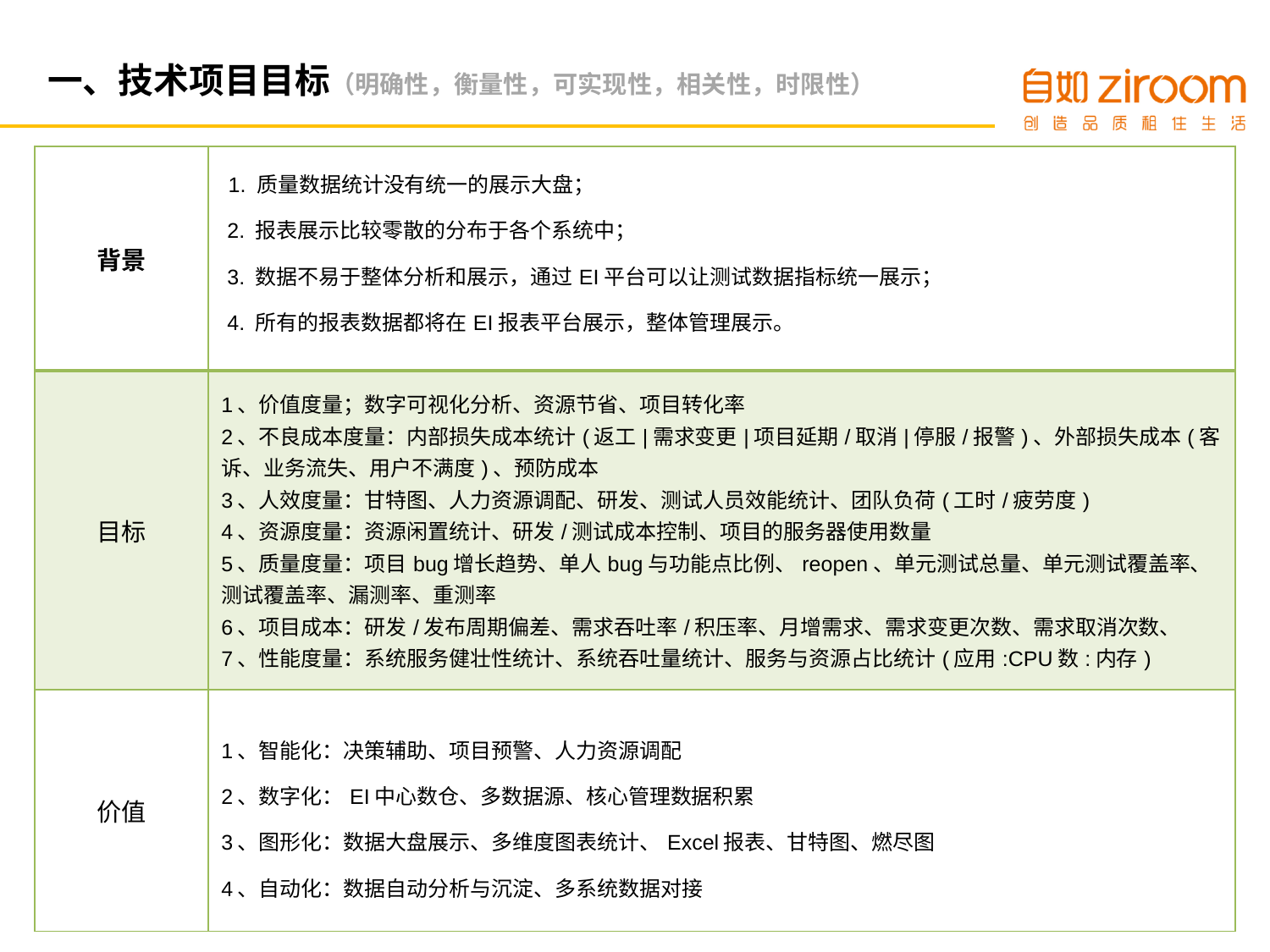

# 一、技术项目目标（明确性，衡量性，可实现性，相关性，时限性）
| 背景 | 1. 质量数据统计没有统一的展示大盘；  2. 报表展示比较零散的分布于各个系统中；  3. 数据不易于整体分析和展示，通过EI平台可以让测试数据指标统一展示；  4. 所有的报表数据都将在EI报表平台展示，整体管理展示。 |
| --- | --- |
| 目标 | 1、价值度量；数字可视化分析、资源节省、项目转化率 2、不良成本度量：内部损失成本统计(返工|需求变更|项目延期/取消|停服/报警)、外部损失成本(客诉、业务流失、用户不满度)、预防成本 3、人效度量：甘特图、人力资源调配、研发、测试人员效能统计、团队负荷(工时/疲劳度) 4、资源度量：资源闲置统计、研发/测试成本控制、项目的服务器使用数量 5、质量度量：项目bug增长趋势、单人bug与功能点比例、reopen、单元测试总量、单元测试覆盖率、测试覆盖率、漏测率、重测率 6、项目成本：研发/发布周期偏差、需求吞吐率/积压率、月增需求、需求变更次数、需求取消次数、 7、性能度量：系统服务健壮性统计、系统吞吐量统计、服务与资源占比统计(应用:CPU数:内存) |
| 价值 | 1、智能化：决策辅助、项目预警、人力资源调配 2、数字化：EI中心数仓、多数据源、核心管理数据积累 3、图形化：数据大盘展示、多维度图表统计、Excel报表、甘特图、燃尽图 4、自动化：数据自动分析与沉淀、多系统数据对接 |